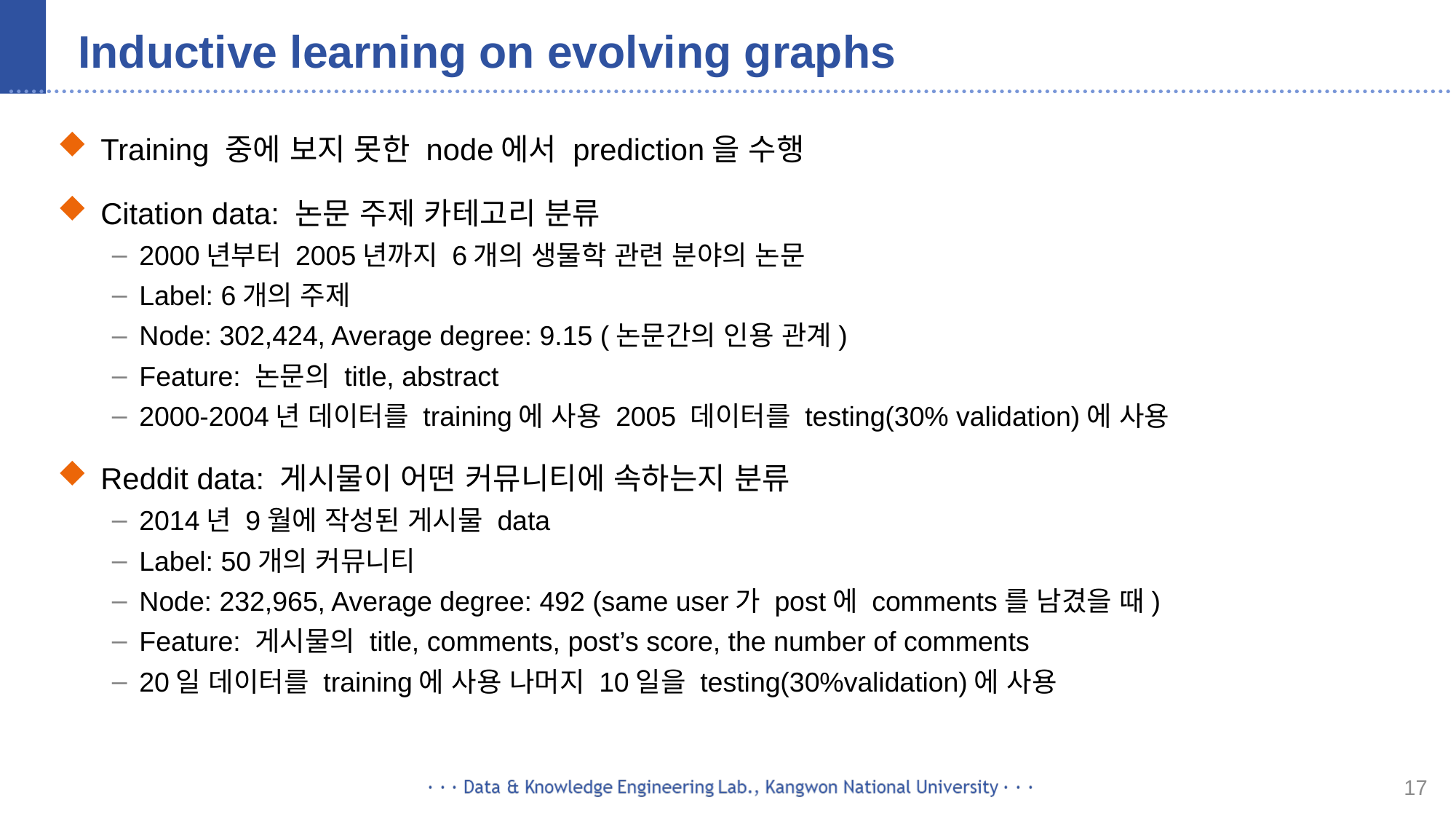

# Inductive learning on evolving graphs
Training 중에 보지 못한 node에서 prediction을 수행
Citation data: 논문 주제 카테고리 분류
2000년부터 2005년까지 6개의 생물학 관련 분야의 논문
Label: 6개의 주제
Node: 302,424, Average degree: 9.15 (논문간의 인용 관계)
Feature: 논문의 title, abstract
2000-2004년 데이터를 training에 사용 2005 데이터를 testing(30% validation)에 사용
Reddit data: 게시물이 어떤 커뮤니티에 속하는지 분류
2014년 9월에 작성된 게시물 data
Label: 50개의 커뮤니티
Node: 232,965, Average degree: 492 (same user가 post에 comments를 남겼을 때)
Feature: 게시물의 title, comments, post’s score, the number of comments
20일 데이터를 training에 사용 나머지 10일을 testing(30%validation)에 사용

17